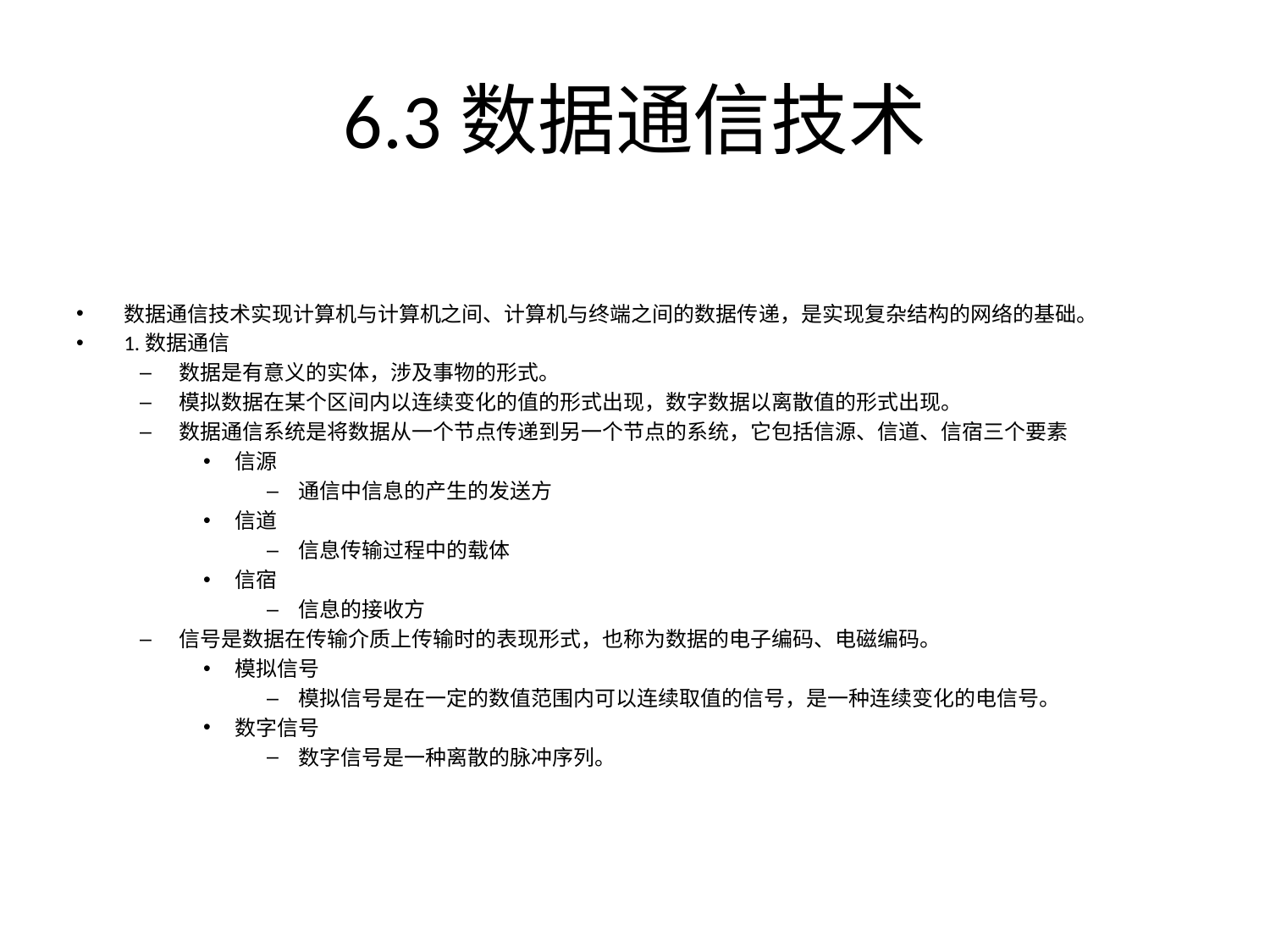

# 6.3数据通信技术

数据通信技术实现计算机与计算机之间、计算机与终端之间的数据传递，是实现复杂结构的网络的基础。
1.数据通信
数据是有意义的实体，涉及事物的形式。
模拟数据在某个区间内以连续变化的值的形式出现，数字数据以离散值的形式出现。
数据通信系统是将数据从一个节点传递到另一个节点的系统，它包括信源、信道、信宿三个要素
信源
通信中信息的产生的发送方
信道
信息传输过程中的载体
信宿
信息的接收方
信号是数据在传输介质上传输时的表现形式，也称为数据的电子编码、电磁编码。
模拟信号
模拟信号是在一定的数值范围内可以连续取值的信号，是一种连续变化的电信号。
数字信号
数字信号是一种离散的脉冲序列。